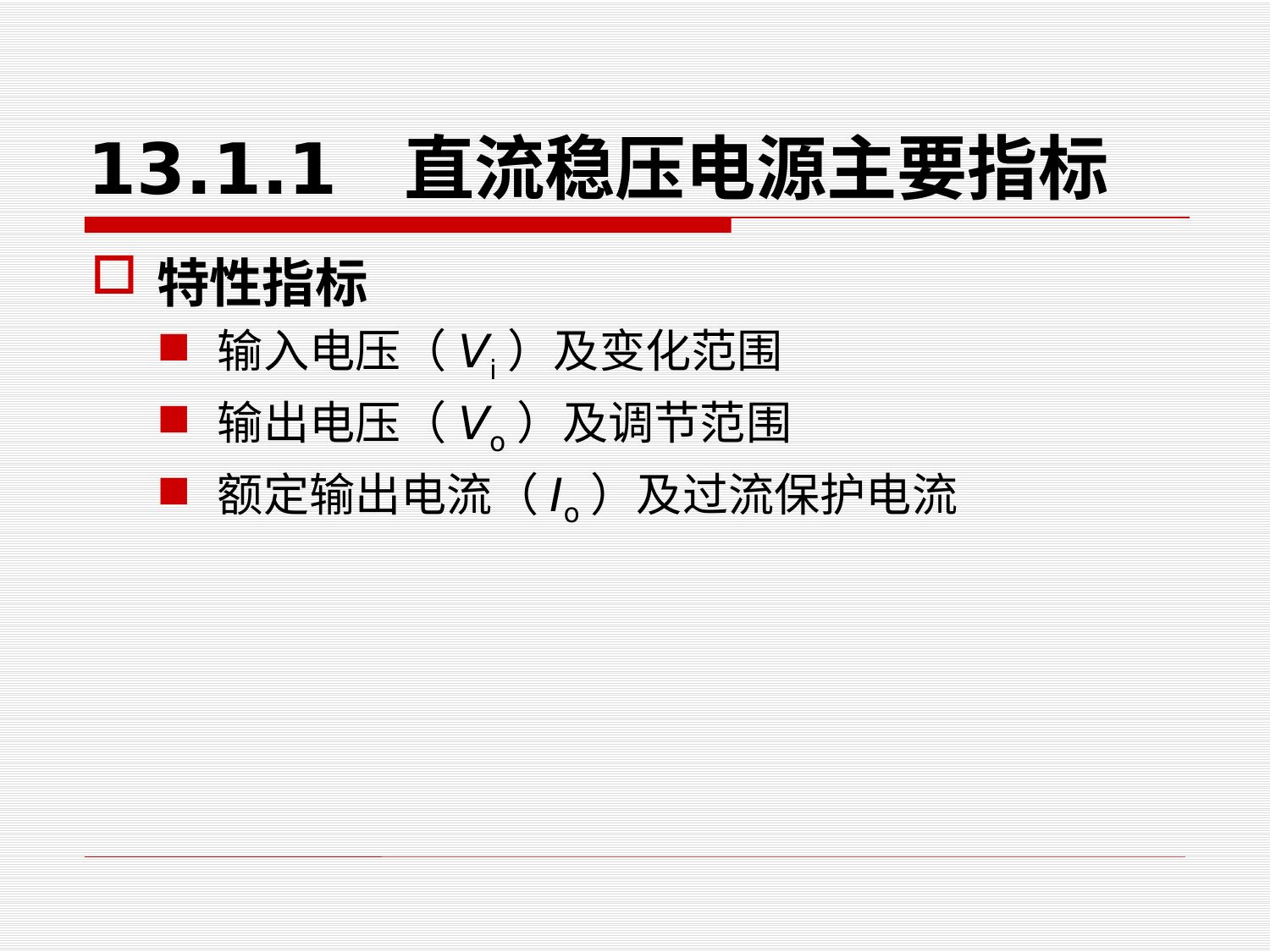

# 13.1.1  直流稳压电源主要指标
特性指标
输入电压（Vi）及变化范围
输出电压（Vo）及调节范围
额定输出电流（Io）及过流保护电流